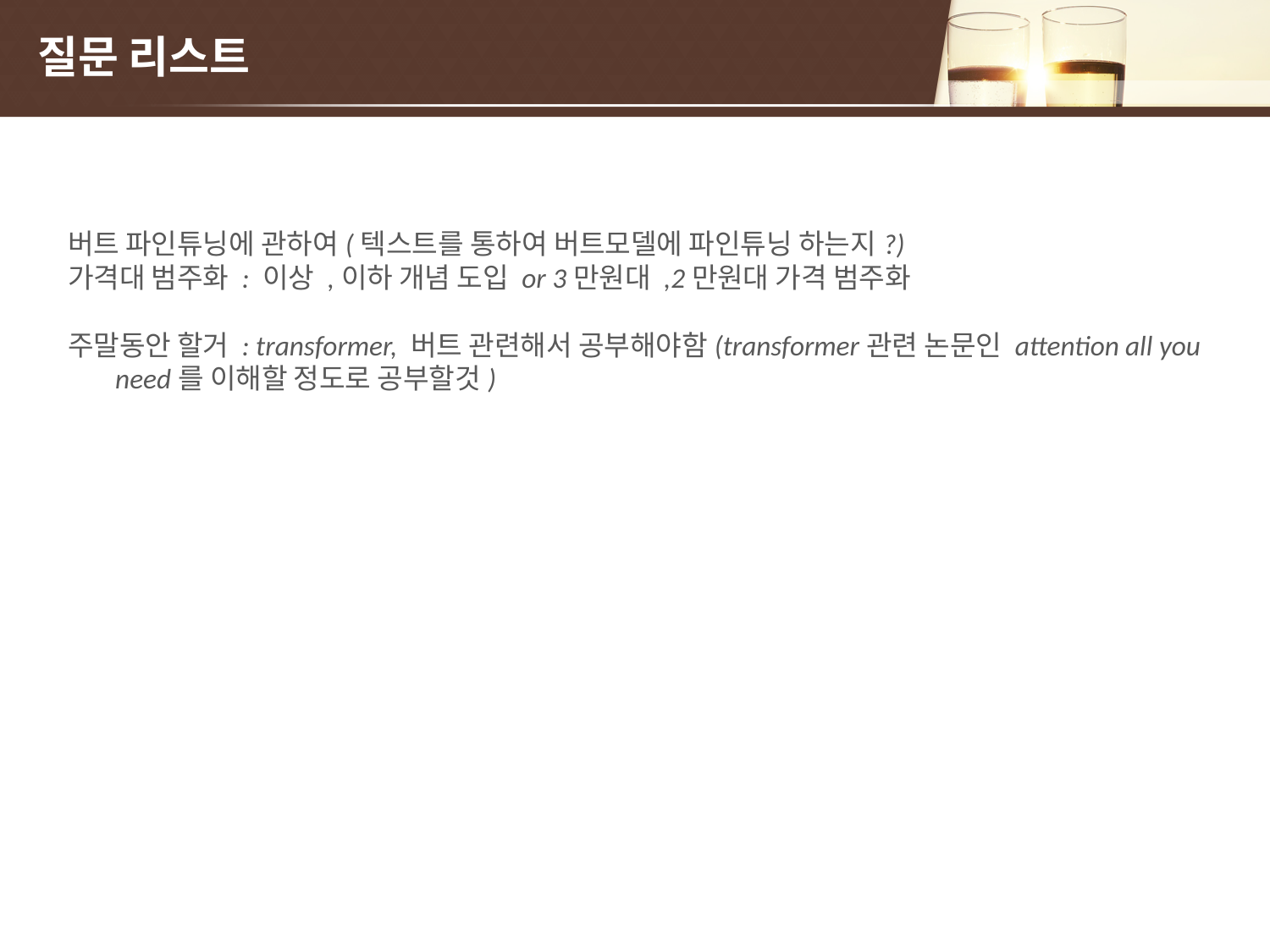

# 질문 리스트

버트 파인튜닝에 관하여(텍스트를 통하여 버트모델에 파인튜닝 하는지?)
가격대 범주화 : 이상 ,이하 개념 도입 or 3만원대 ,2만원대 가격 범주화

주말동안 할거 : transformer, 버트 관련해서 공부해야함(transformer관련 논문인 attention all you need를 이해할 정도로 공부할것)